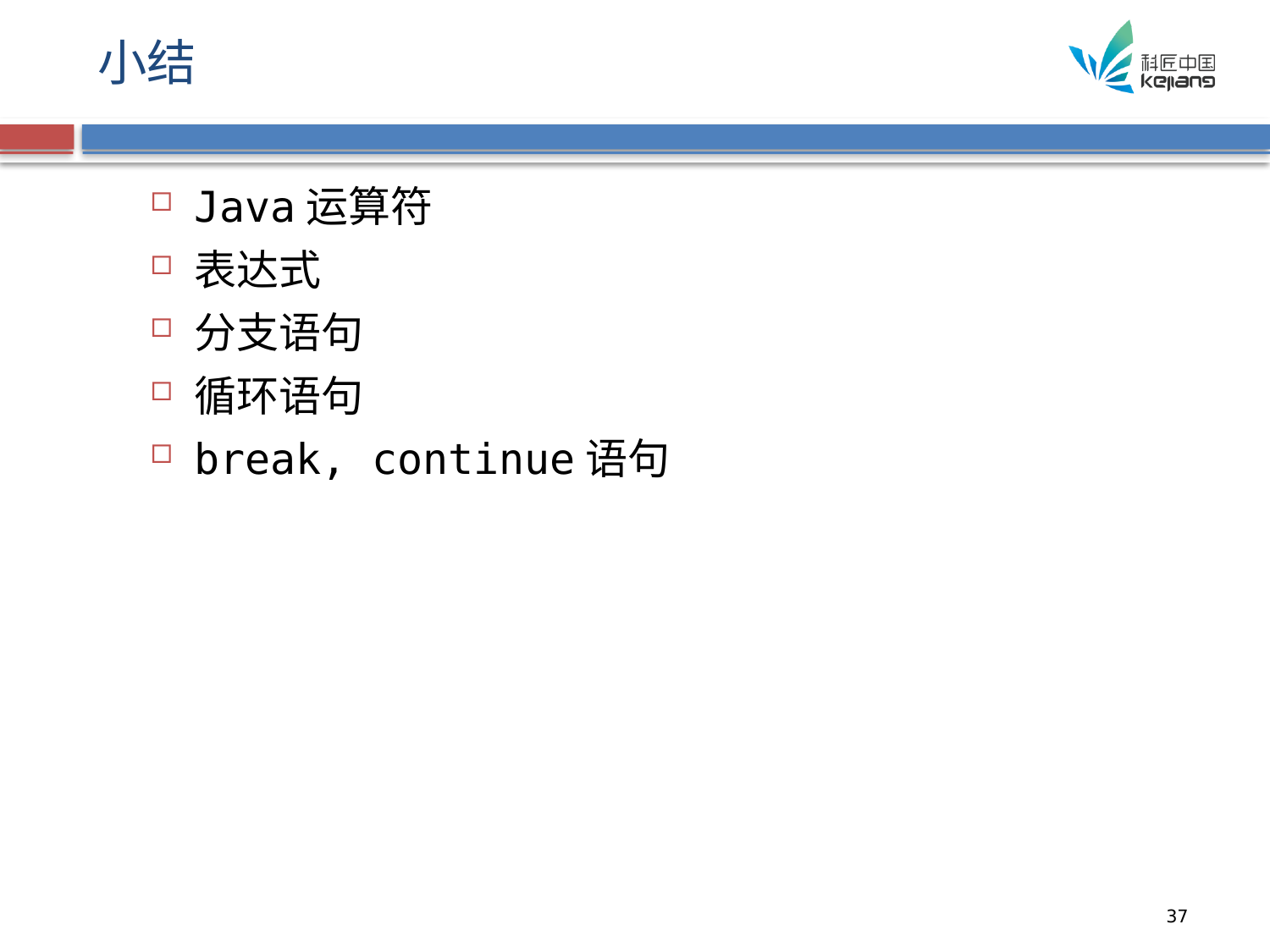

# 小结
Java运算符
表达式
分支语句
循环语句
break, continue语句
37